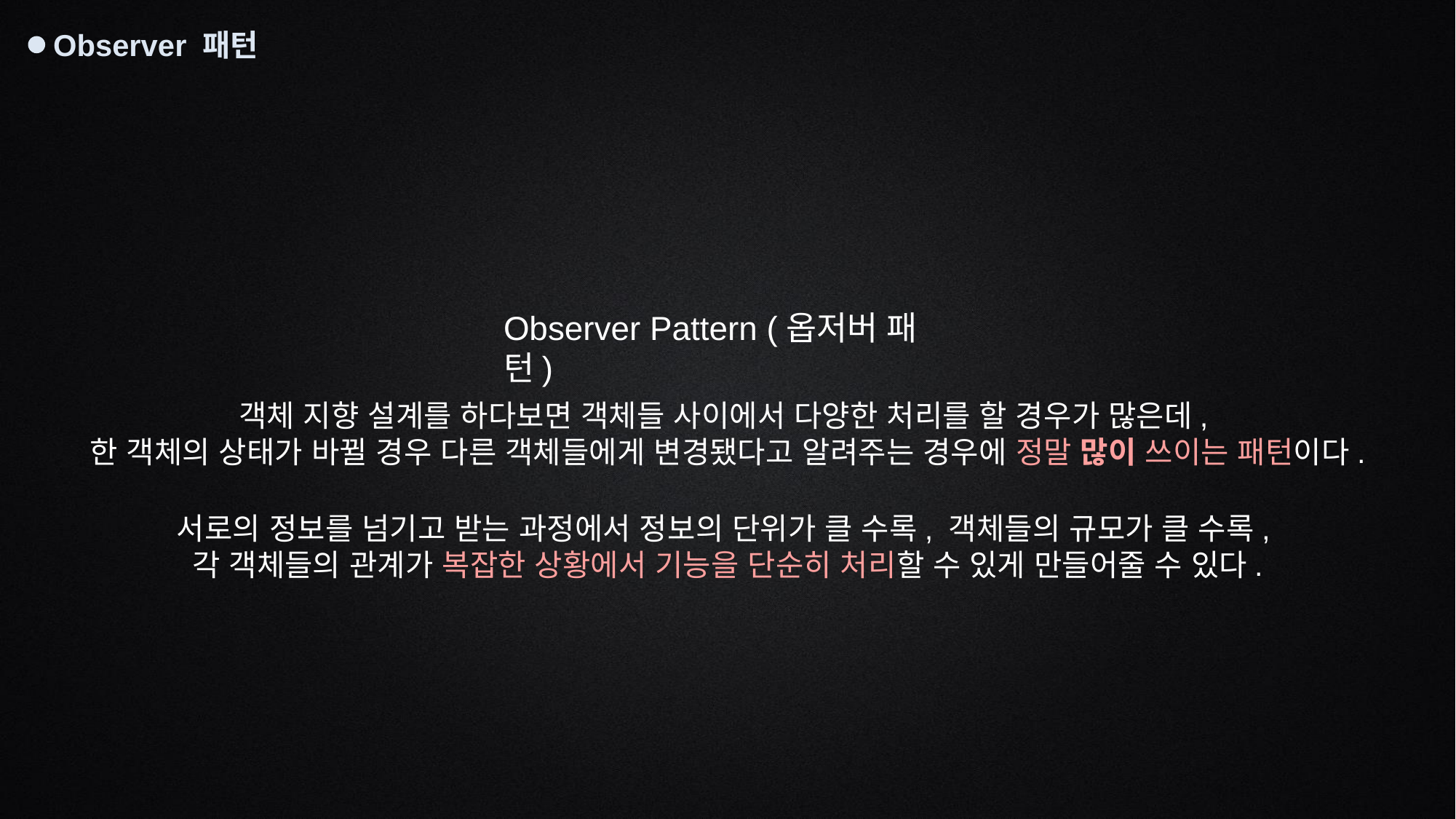

Observer 패턴

Observer Pattern (옵저버 패턴)
객체 지향 설계를 하다보면 객체들 사이에서 다양한 처리를 할 경우가 많은데,
한 객체의 상태가 바뀔 경우 다른 객체들에게 변경됐다고 알려주는 경우에 정말 많이 쓰이는 패턴이다.

서로의 정보를 넘기고 받는 과정에서 정보의 단위가 클 수록, 객체들의 규모가 클 수록,
각 객체들의 관계가 복잡한 상황에서 기능을 단순히 처리할 수 있게 만들어줄 수 있다.